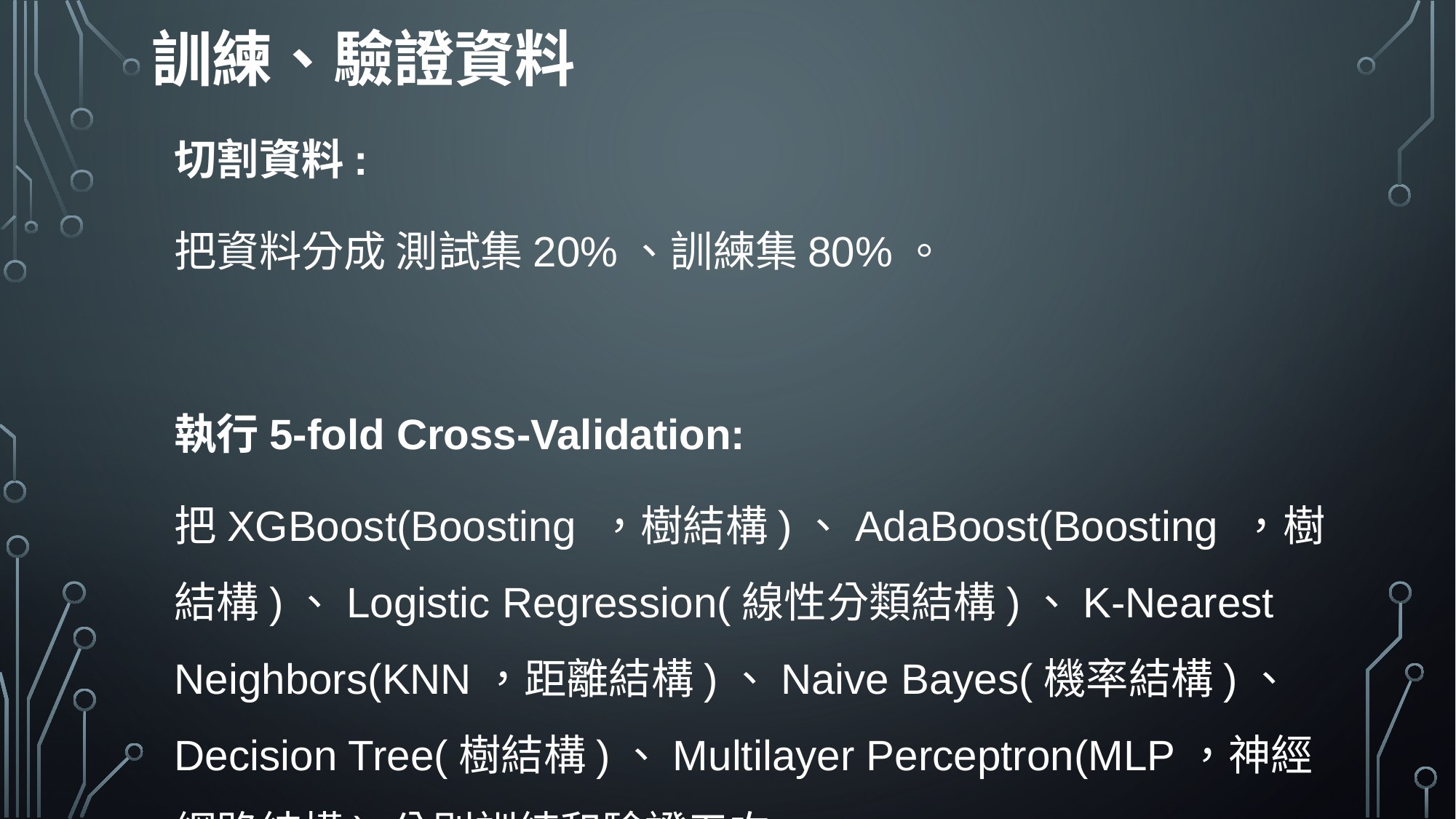

訓練、驗證資料
切割資料:
把資料分成 測試集20%、訓練集80%。

執行5-fold Cross-Validation:
把XGBoost(Boosting ，樹結構)、AdaBoost(Boosting ，樹結構)、Logistic Regression(線性分類結構)、K-Nearest Neighbors(KNN，距離結構)、Naive Bayes(機率結構)、Decision Tree(樹結構)、Multilayer Perceptron(MLP，神經網路結構) 分別訓練和驗證五次。